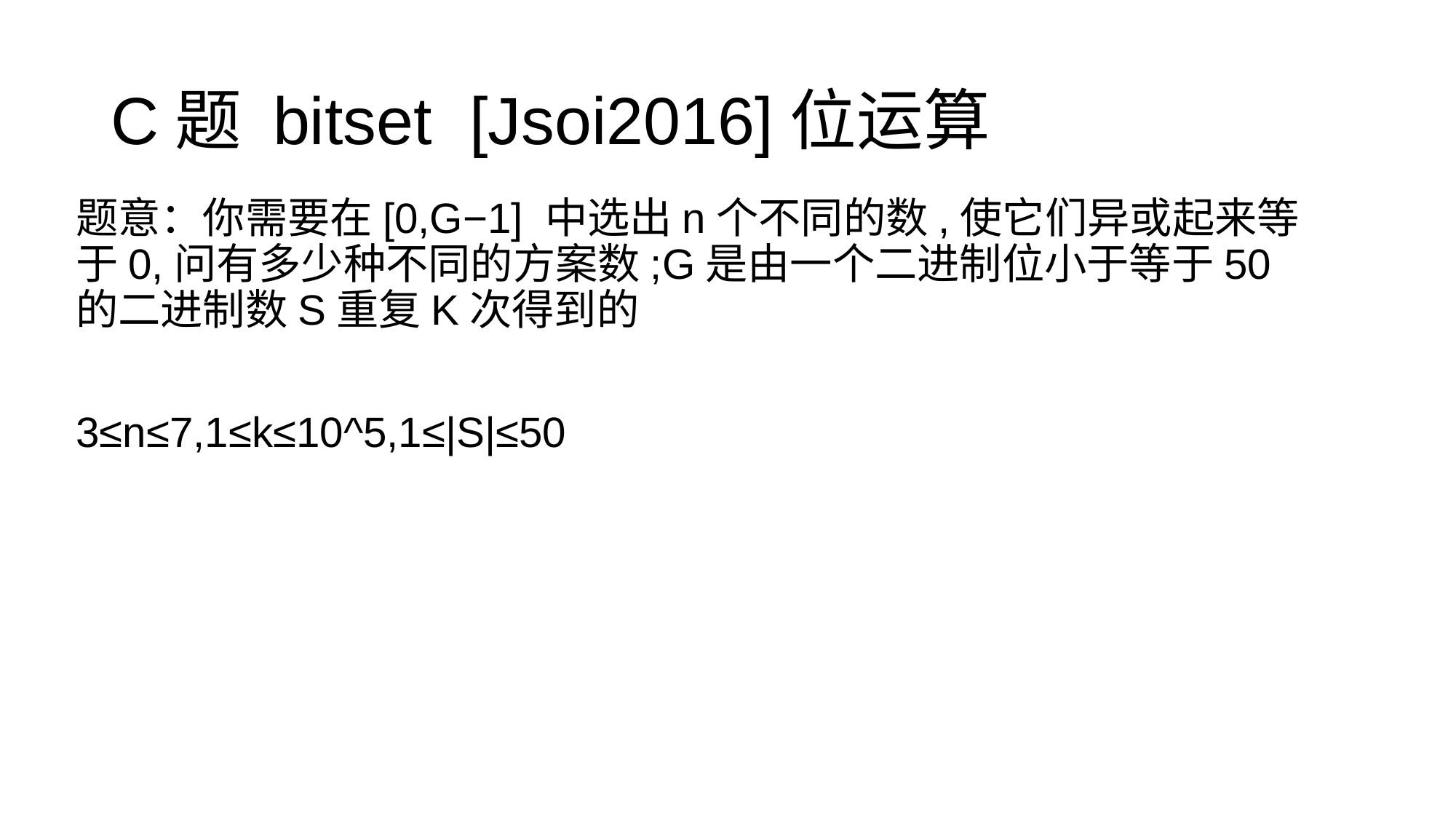

# C题 bitset  [Jsoi2016]位运算
题意：你需要在[0,G−1] 中选出n个不同的数,使它们异或起来等于0,问有多少种不同的方案数;G是由一个二进制位小于等于50的二进制数S重复K次得到的

3≤n≤7,1≤k≤10^5,1≤|S|≤50